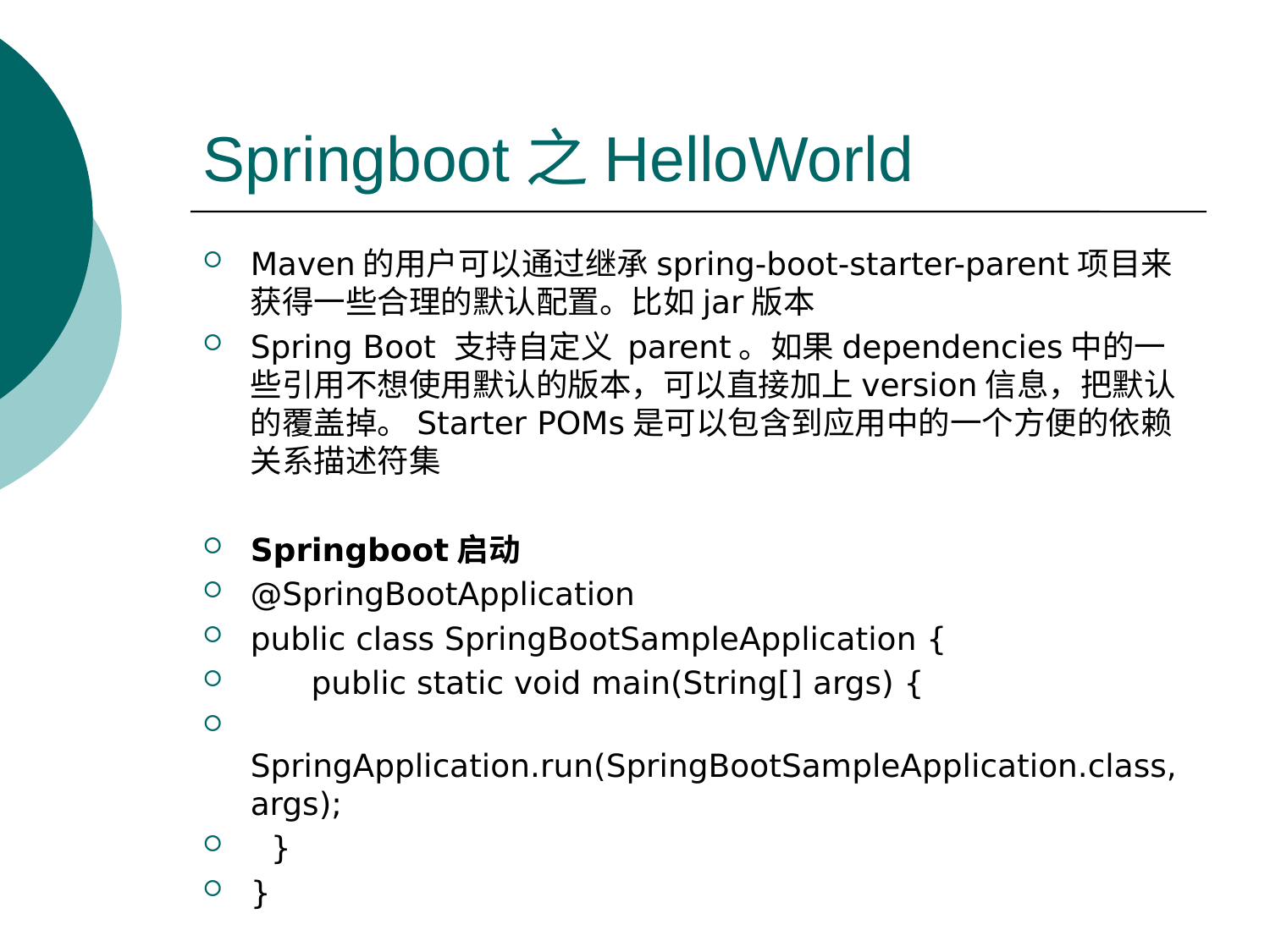

# Springboot之HelloWorld
Maven的用户可以通过继承spring-boot-starter-parent项目来获得一些合理的默认配置。比如jar版本
Spring Boot 支持自定义 parent。如果dependencies中的一些引用不想使用默认的版本，可以直接加上version信息，把默认的覆盖掉。Starter POMs是可以包含到应用中的一个方便的依赖关系描述符集

Springboot启动
@SpringBootApplication
public class SpringBootSampleApplication {
      public static void main(String[] args) {
     SpringApplication.run(SpringBootSampleApplication.class, args);
  }
}